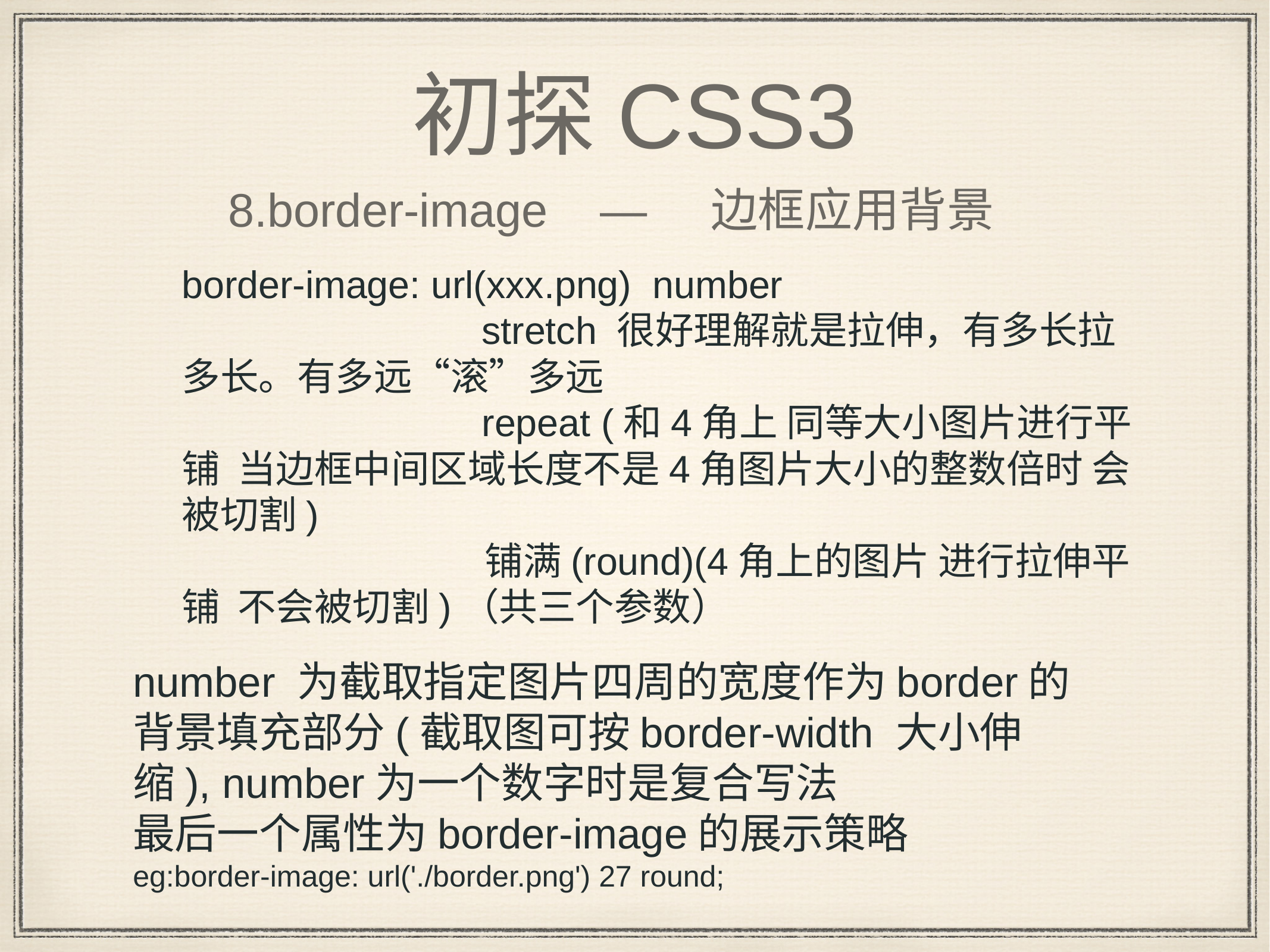

# 初探CSS3
8.border-image    —    边框应用背景
border-image: url(xxx.png)  number
			   stretch 很好理解就是拉伸，有多长拉多长。有多远“滚”多远
			   repeat (和4角上 同等大小图片进行平铺  当边框中间区域长度不是4角图片大小的整数倍时 会被切割)
			   铺满(round)(4角上的图片 进行拉伸平铺  不会被切割)（共三个参数）

number 为截取指定图片四周的宽度作为border的背景填充部分(截取图可按border-width 大小伸缩), number为一个数字时是复合写法
最后一个属性为border-image的展示策略
eg:border-image: url('./border.png') 27 round;